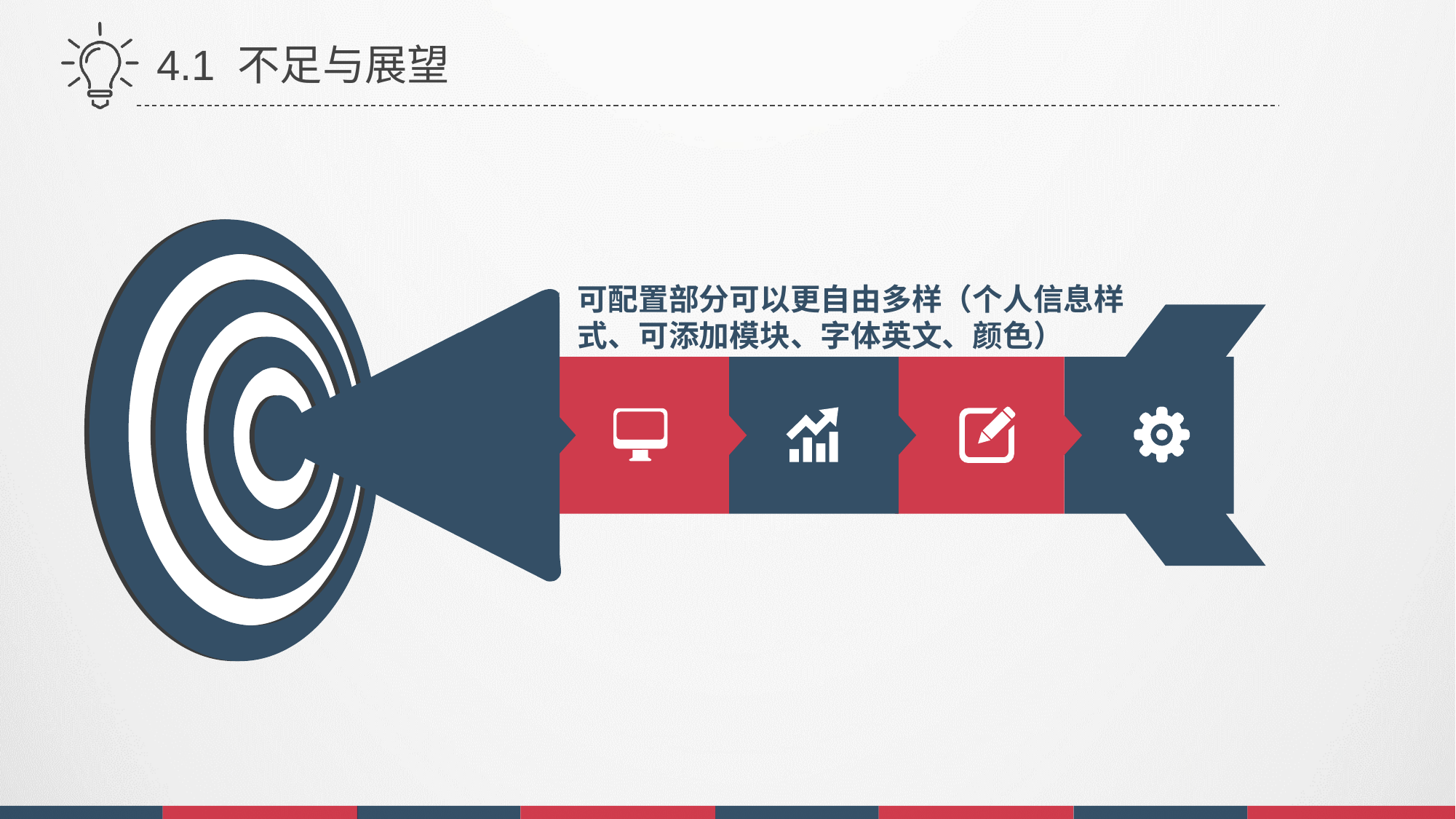

4.1 不足与展望

可配置部分可以更自由多样（个人信息样式、可添加模块、字体英文、颜色）